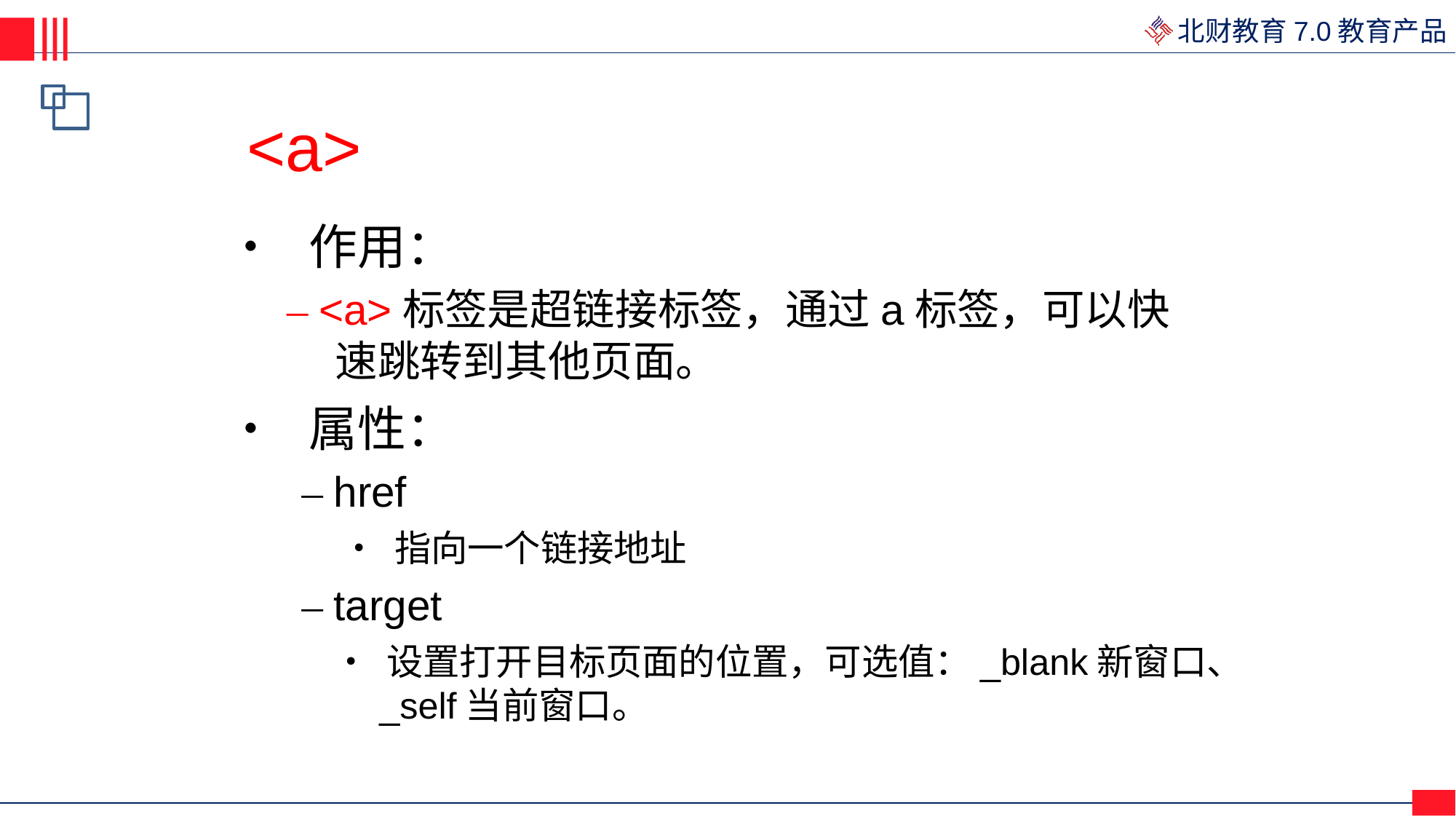

<a>
•  作用：
– <a>标签是超链接标签，通过a标签，可以快
速跳转到其他页面。
•  属性：
– href
• 指向一个链接地址
– target
• 设置打开目标页面的位置，可选值：_blank新窗口、
_self当前窗口。